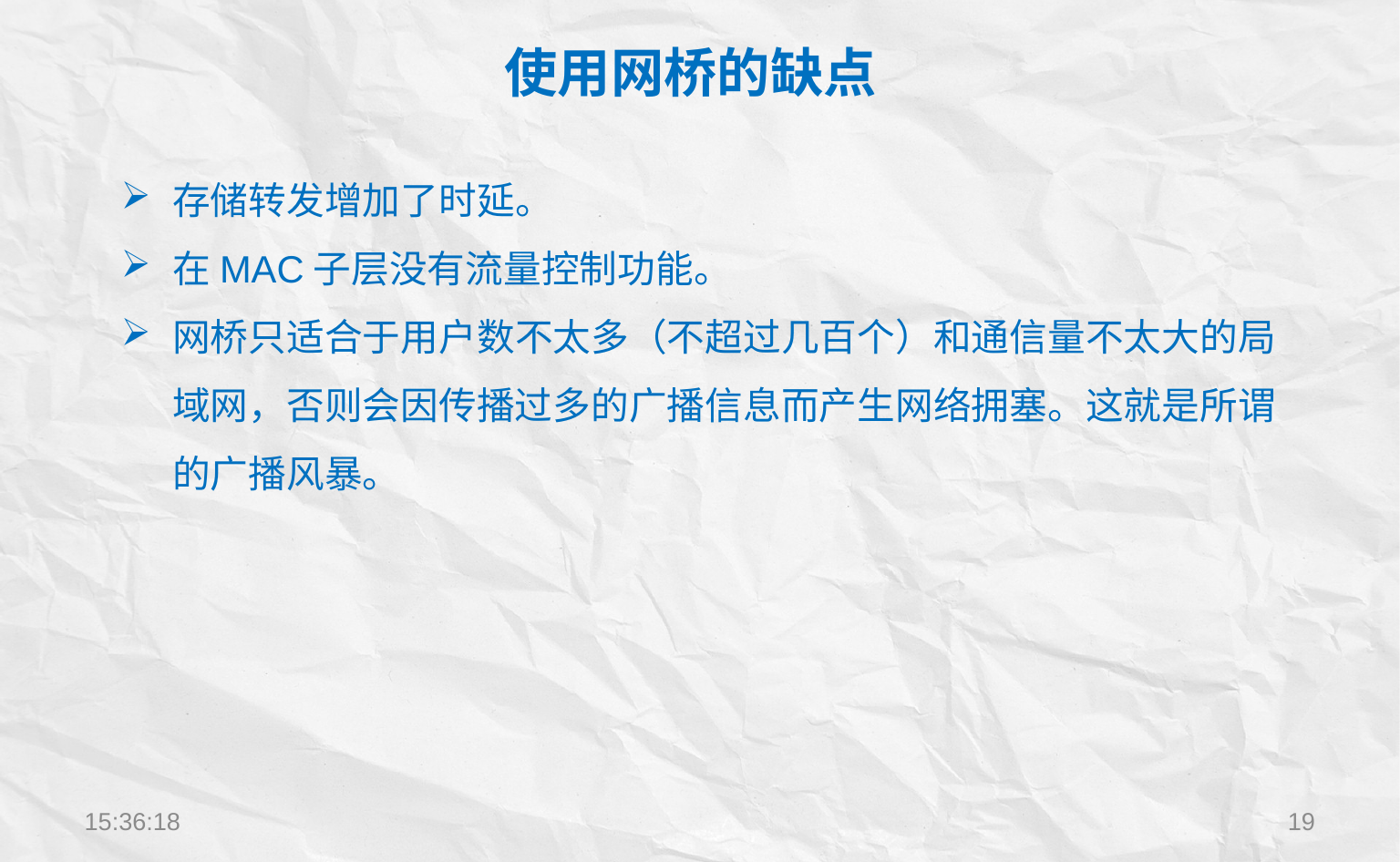

使用网桥的缺点
存储转发增加了时延。
在MAC子层没有流量控制功能。
网桥只适合于用户数不太多（不超过几百个）和通信量不太大的局域网，否则会因传播过多的广播信息而产生网络拥塞。这就是所谓的广播风暴。
15:36:18
 19